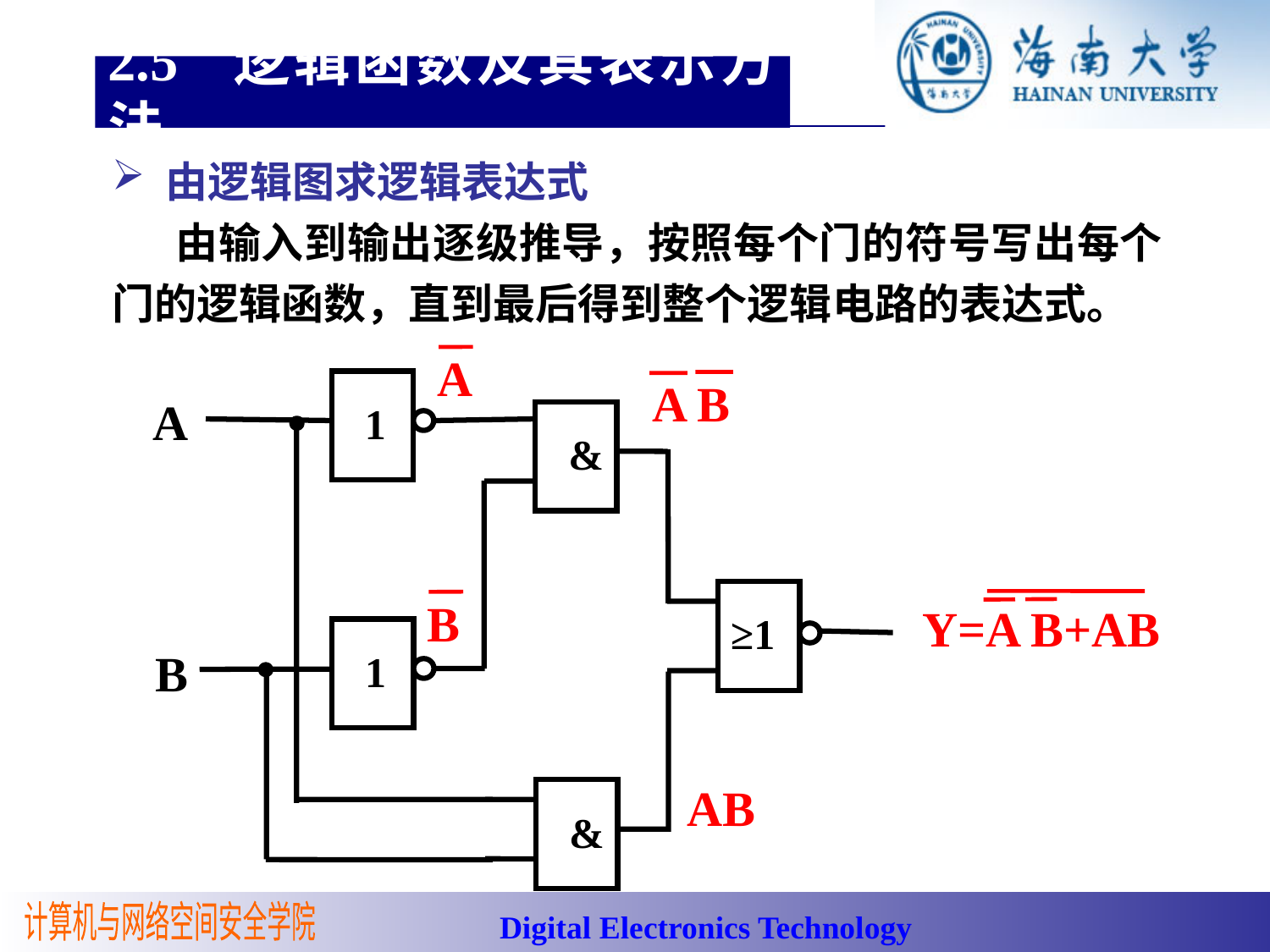

2.5  逻辑函数及其表示方法

 由逻辑图求逻辑表达式
       由输入到输出逐级推导，按照每个门的符号写出每个门的逻辑函数，直到最后得到整个逻辑电路的表达式。
A

A B

A
1

&

≥1

B
1

&

B

Y=A B+AB

AB